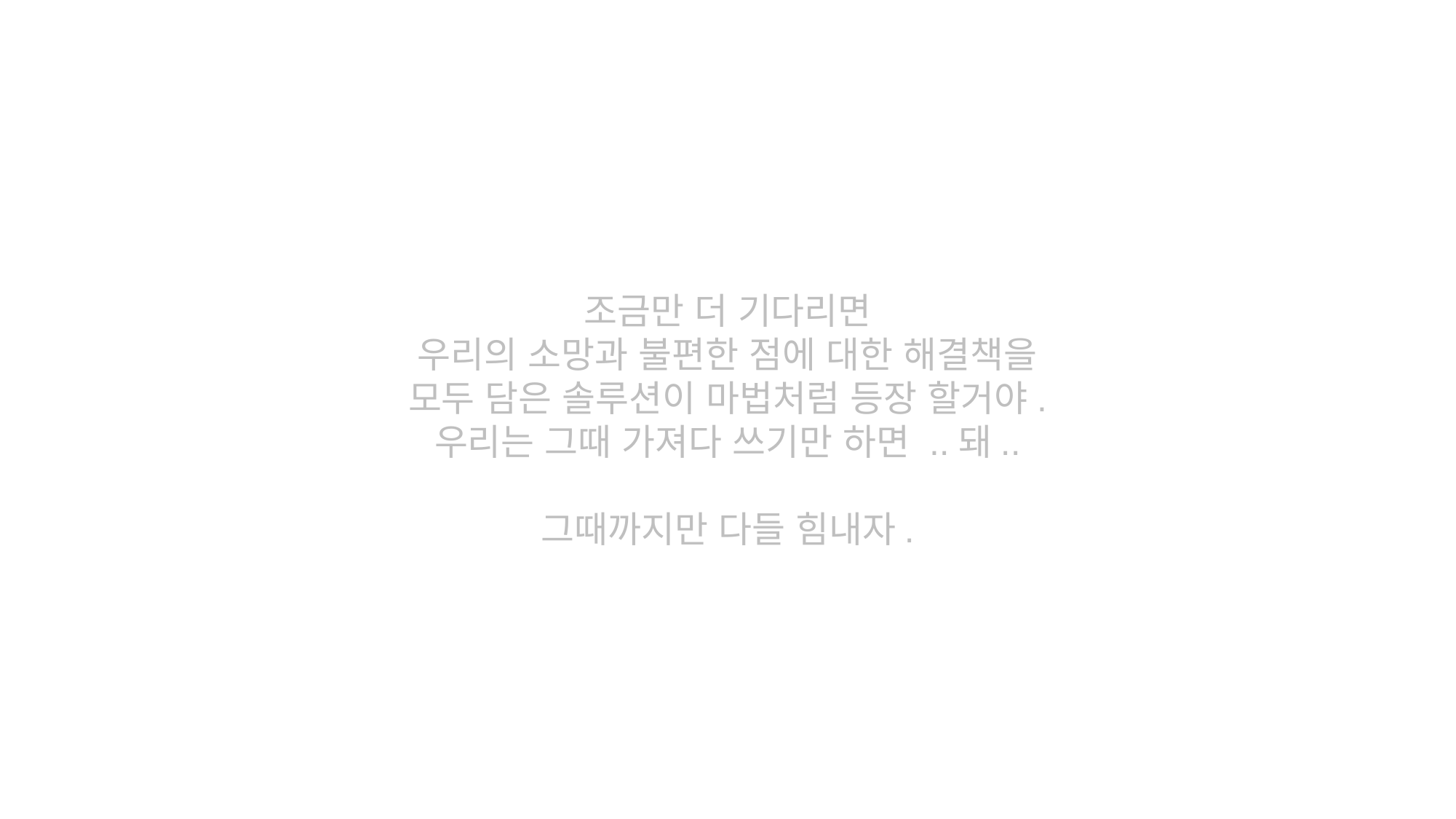

조금만 더 기다리면
우리의 소망과 불편한 점에 대한 해결책을
모두 담은 솔루션이 마법처럼 등장 할거야.
우리는 그때 가져다 쓰기만 하면 ..돼..

그때까지만 다들 힘내자.